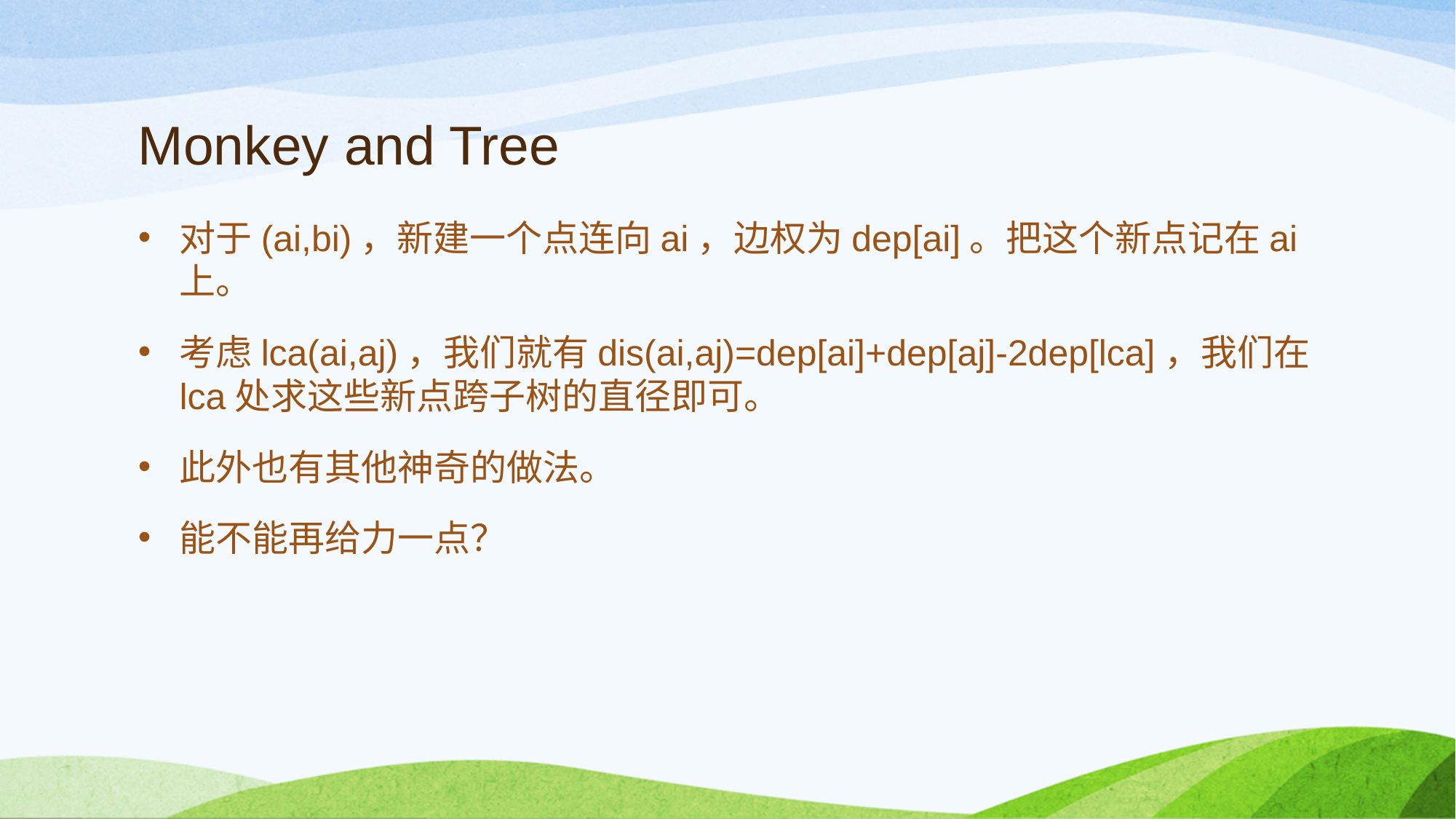

# Monkey and Tree
对于(ai,bi)，新建一个点连向ai，边权为dep[ai]。把这个新点记在ai上。
考虑lca(ai,aj)，我们就有dis(ai,aj)=dep[ai]+dep[aj]-2dep[lca]，我们在lca处求这些新点跨子树的直径即可。
此外也有其他神奇的做法。
能不能再给力一点？